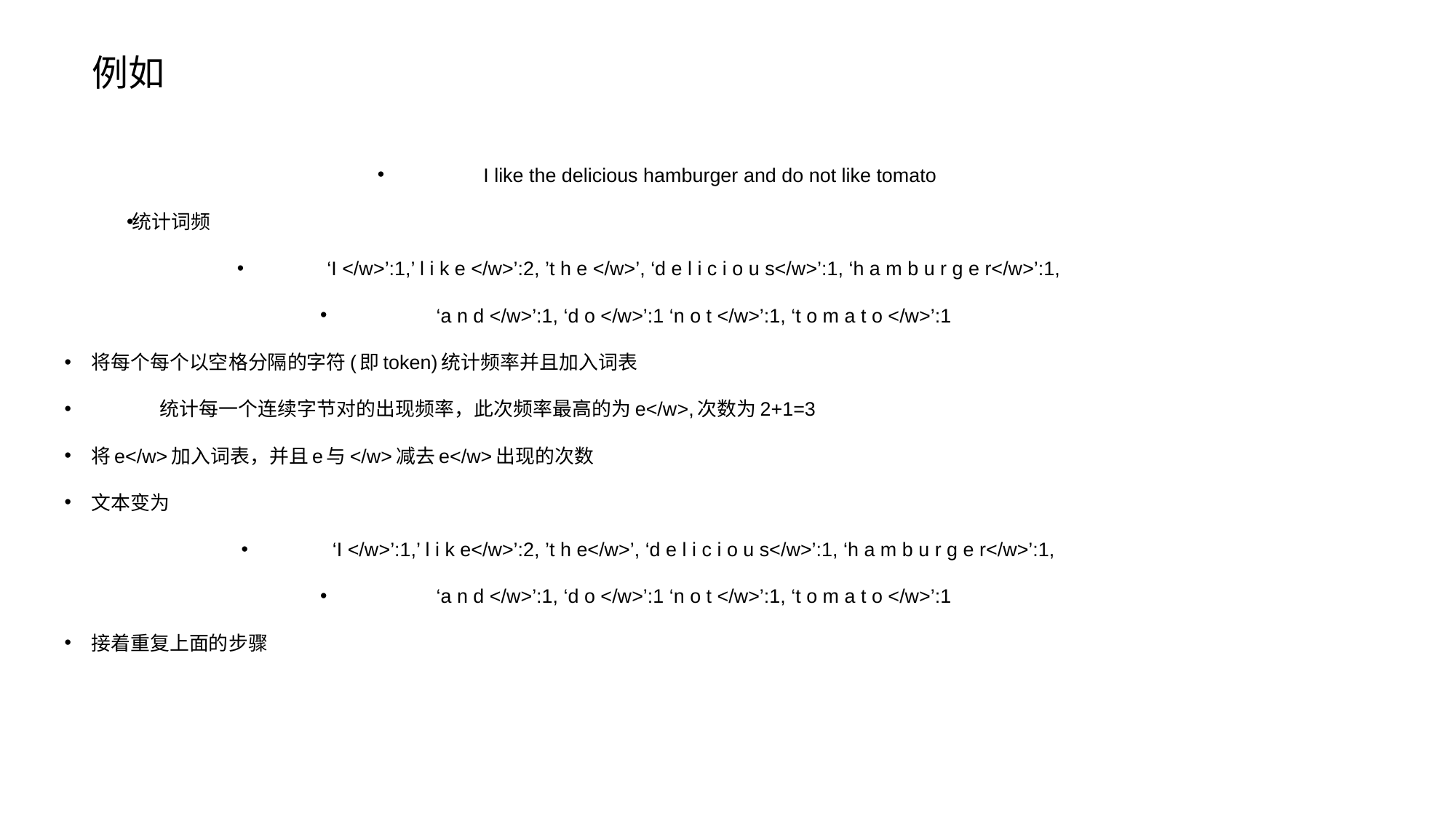

# 例如

I like the delicious hamburger and do not like tomato
统计词频
‘I </w>’:1,’ l i k e </w>’:2, ’t h e </w>’, ‘d e l i c i o u s</w>’:1, ‘h a m b u r g e r</w>’:1,
‘a n d </w>’:1, ‘d o </w>’:1 ‘n o t </w>’:1, ‘t o m a t o </w>’:1
	将每个每个以空格分隔的字符(即token)统计频率并且加入词表
               统计每一个连续字节对的出现频率，此次频率最高的为e</w>,次数为2+1=3
	将e</w>加入词表，并且e与</w>减去e</w>出现的次数
	文本变为
‘I </w>’:1,’ l i k e</w>’:2, ’t h e</w>’, ‘d e l i c i o u s</w>’:1, ‘h a m b u r g e r</w>’:1,
‘a n d </w>’:1, ‘d o </w>’:1 ‘n o t </w>’:1, ‘t o m a t o </w>’:1
	接着重复上面的步骤